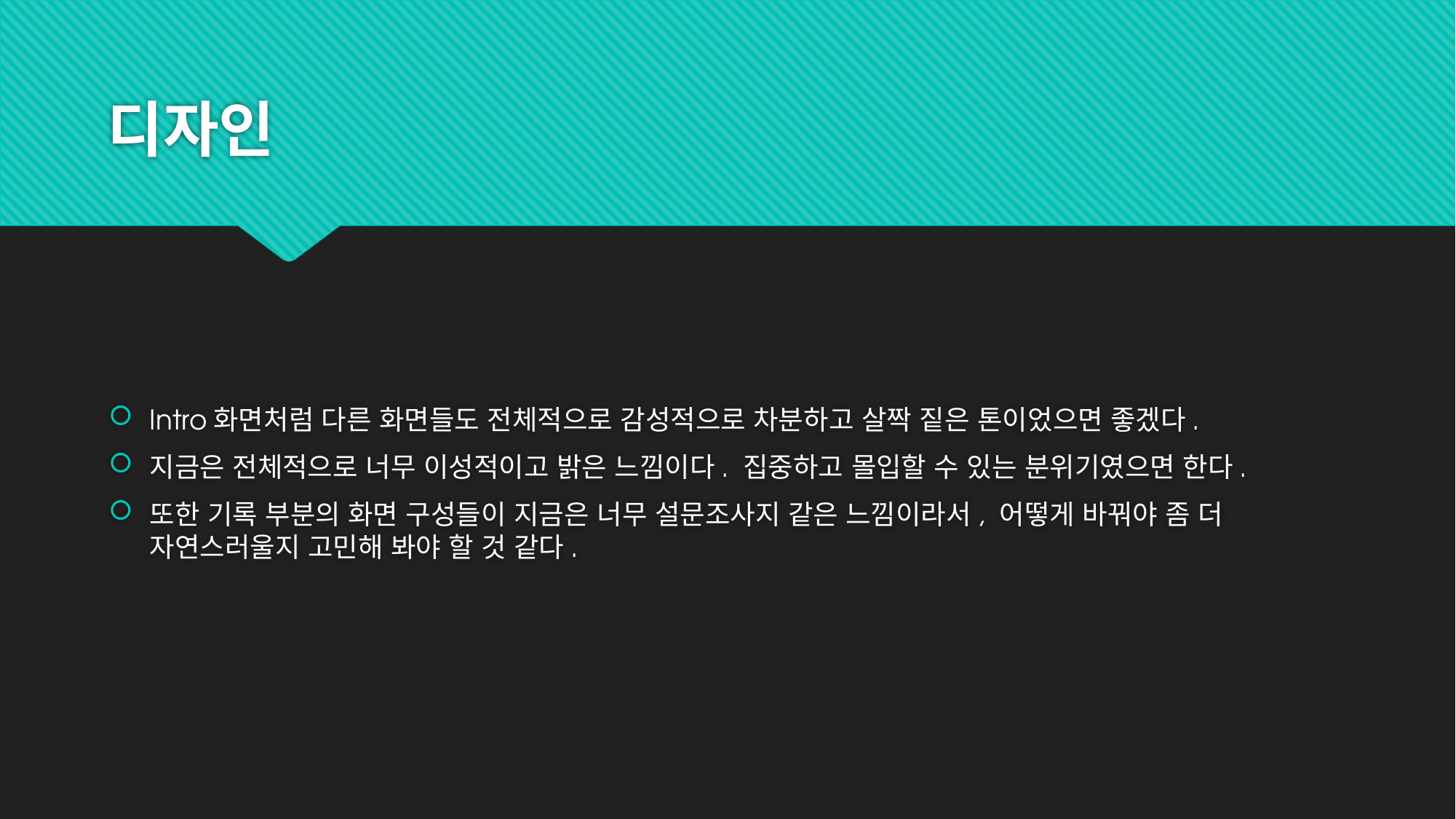

# 디자인
Intro화면처럼 다른 화면들도 전체적으로 감성적으로 차분하고 살짝 짙은 톤이었으면 좋겠다.
지금은 전체적으로 너무 이성적이고 밝은 느낌이다. 집중하고 몰입할 수 있는 분위기였으면 한다.
또한 기록 부분의 화면 구성들이 지금은 너무 설문조사지 같은 느낌이라서, 어떻게 바꿔야 좀 더 자연스러울지 고민해 봐야 할 것 같다.